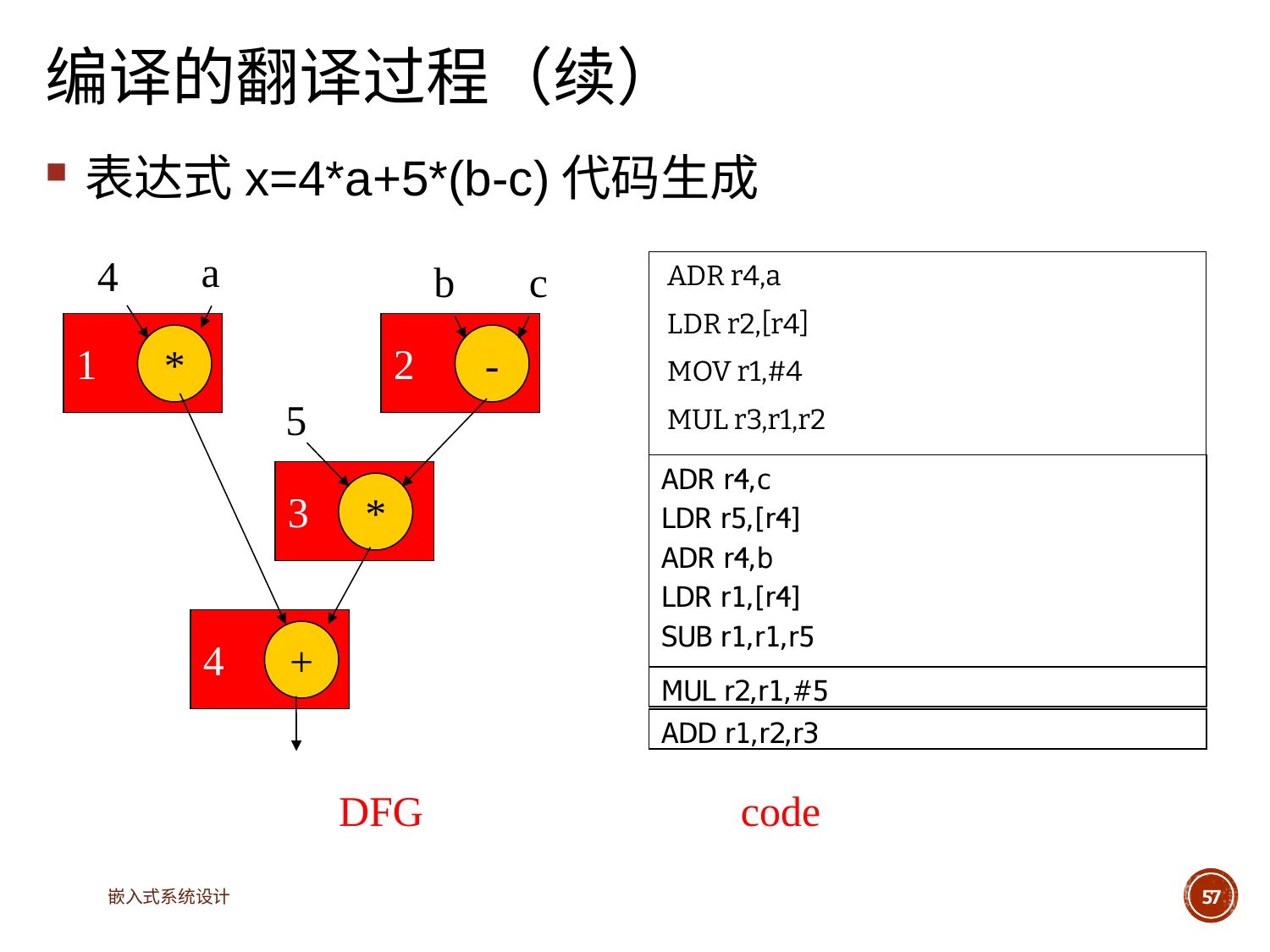

# 编译的翻译过程（续）
表达式x=4*a+5*(b-c)代码生成
a
4
b
c
ADR r4,a
LDR r2,[r4]
MOV r1,#4
MUL r3,r1,r2

1
2

*
-
5

ADR r4,c
LDR r5,[r4]
ADR r4,b
LDR r1,[r4]
SUB r1,r1,r5
3
*

4
+
MUL r2,r1,#5

ADD r1,r2,r3
DFG
code
嵌入式系统设计
57